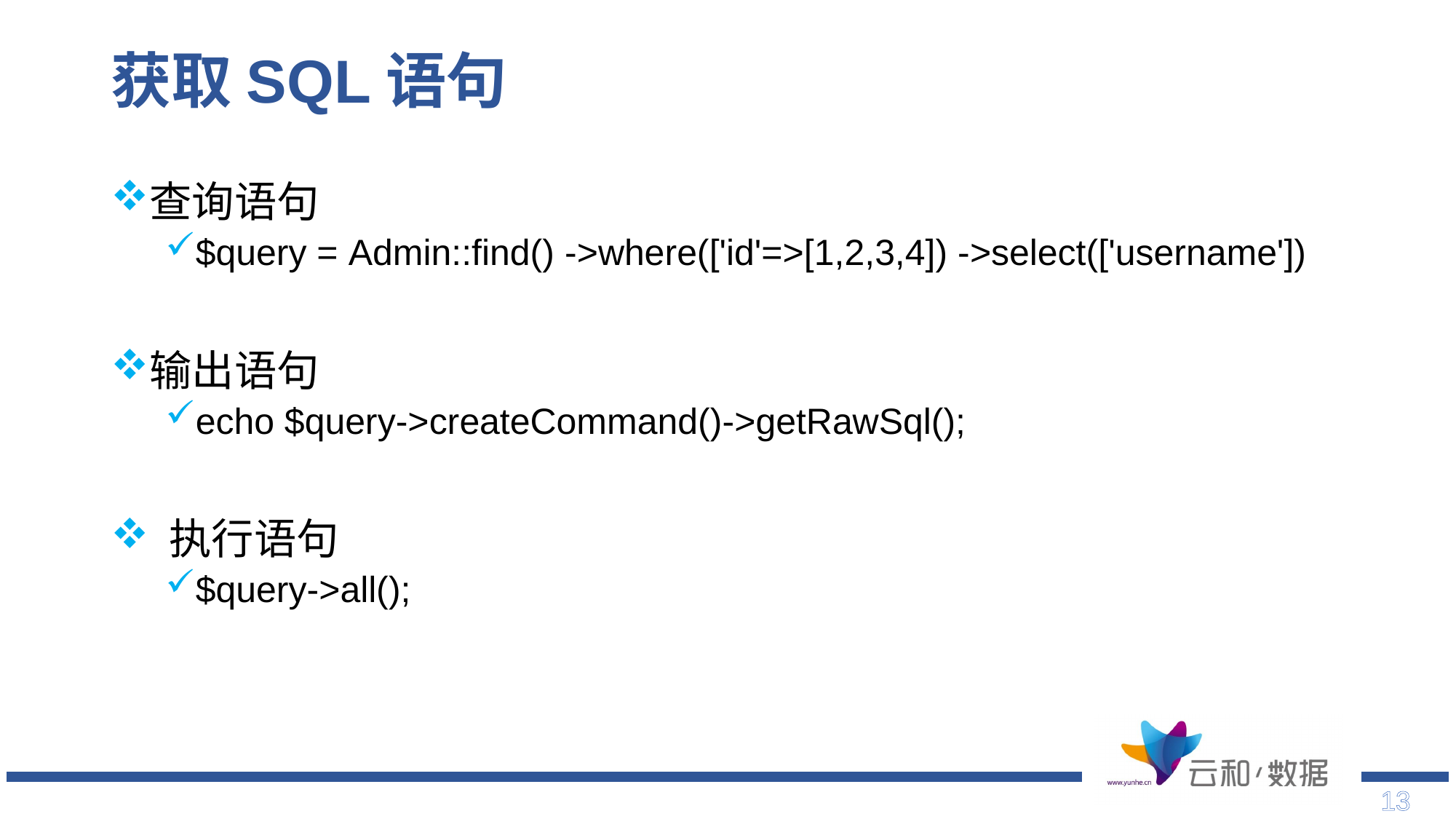

# 获取SQL语句
查询语句
$query = Admin::find() ->where(['id'=>[1,2,3,4]) ->select(['username'])

输出语句
echo $query->createCommand()->getRawSql();

 执行语句
$query->all();